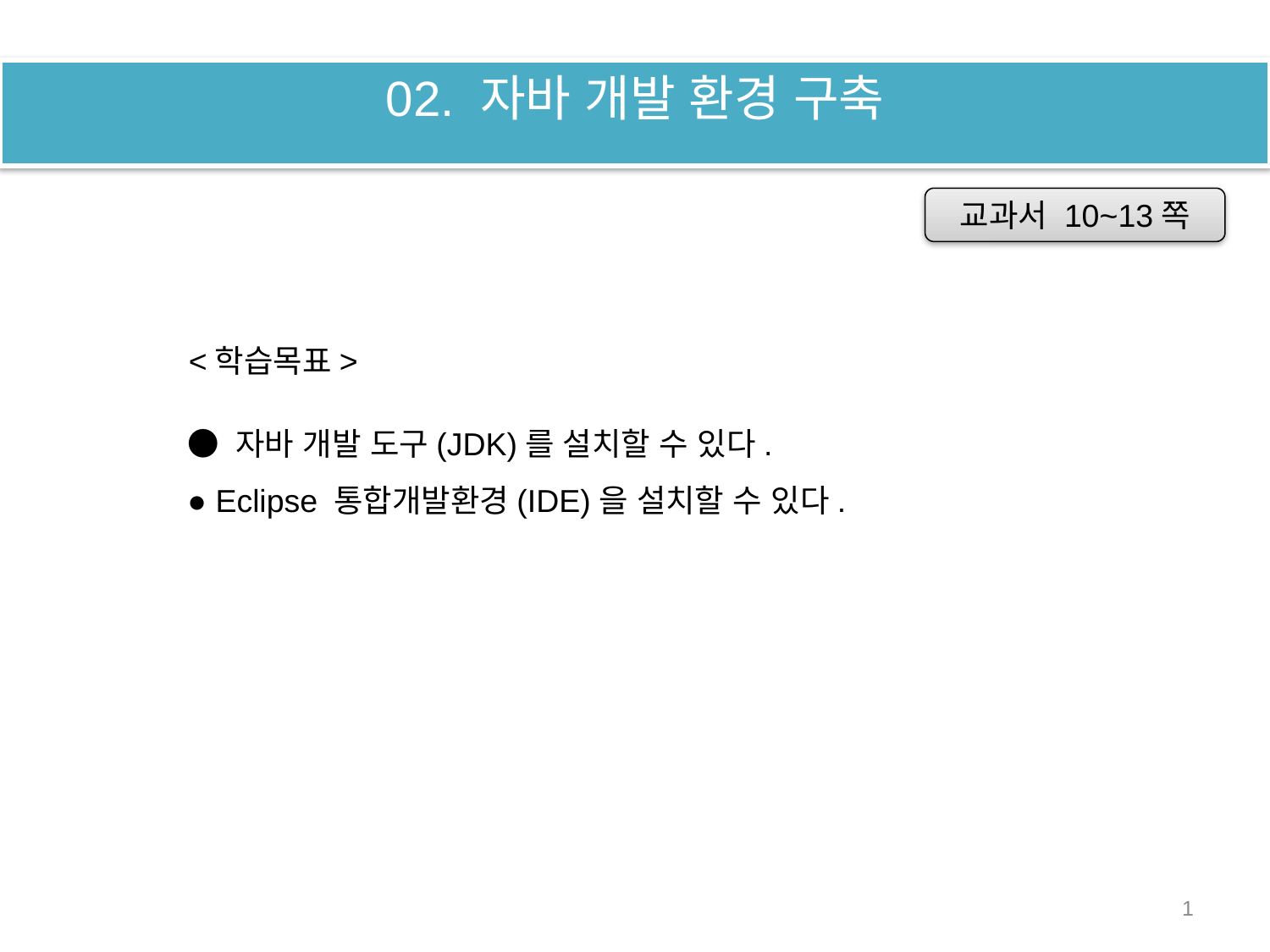

02. 자바 개발 환경 구축
교과서 10~13쪽
<학습목표>
● 자바 개발 도구(JDK)를 설치할 수 있다.
● Eclipse 통합개발환경(IDE)을 설치할 수 있다.
1